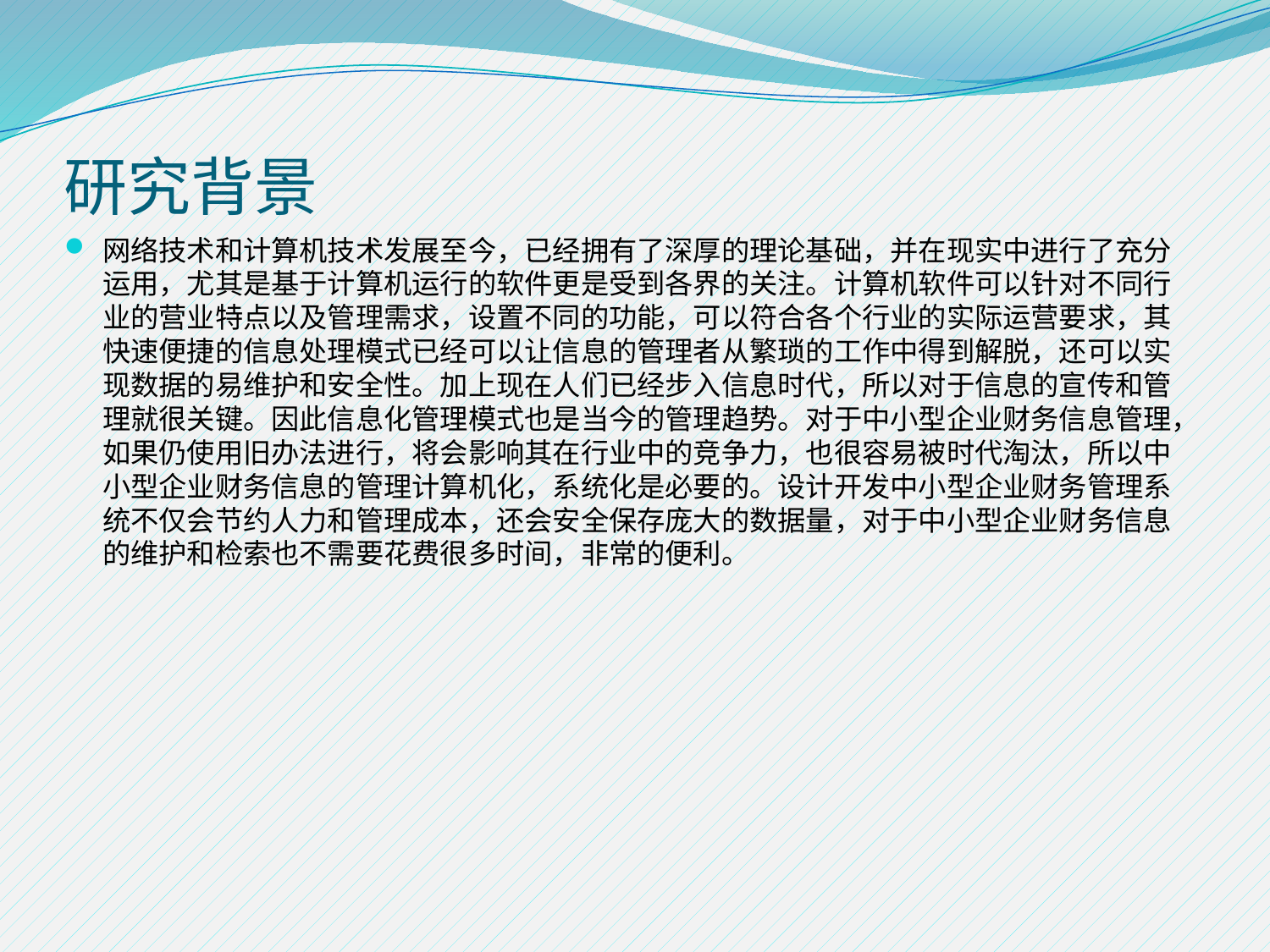

# 研究背景
网络技术和计算机技术发展至今，已经拥有了深厚的理论基础，并在现实中进行了充分运用，尤其是基于计算机运行的软件更是受到各界的关注。计算机软件可以针对不同行业的营业特点以及管理需求，设置不同的功能，可以符合各个行业的实际运营要求，其快速便捷的信息处理模式已经可以让信息的管理者从繁琐的工作中得到解脱，还可以实现数据的易维护和安全性。加上现在人们已经步入信息时代，所以对于信息的宣传和管理就很关键。因此信息化管理模式也是当今的管理趋势。对于中小型企业财务信息管理，如果仍使用旧办法进行，将会影响其在行业中的竞争力，也很容易被时代淘汰，所以中小型企业财务信息的管理计算机化，系统化是必要的。设计开发中小型企业财务管理系统不仅会节约人力和管理成本，还会安全保存庞大的数据量，对于中小型企业财务信息的维护和检索也不需要花费很多时间，非常的便利。